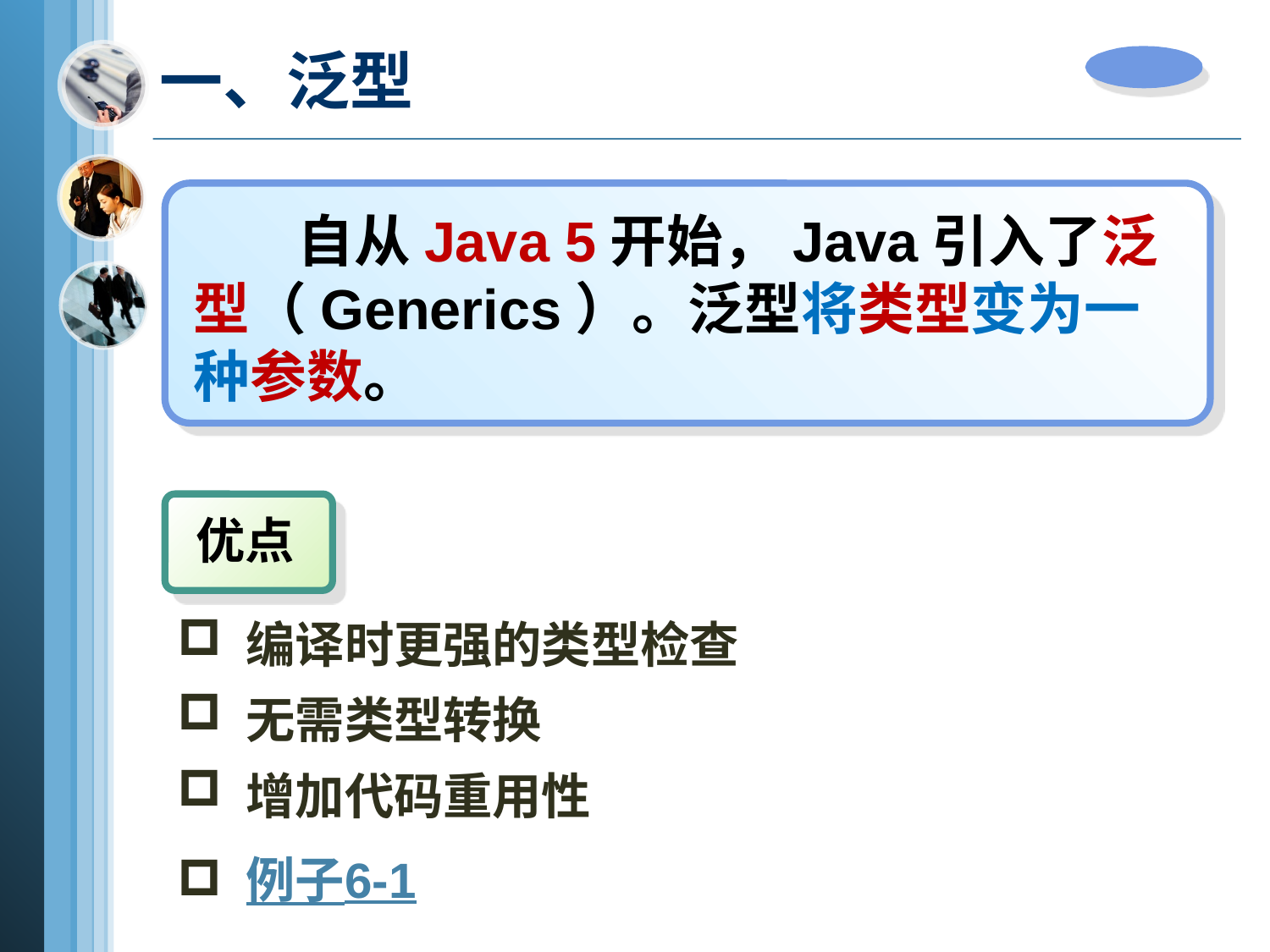

# 一、泛型

       自从Java 5开始，Java引入了泛型（Generics）。泛型将类型变为一种参数。

优点
 编译时更强的类型检查
 无需类型转换
 增加代码重用性
 例子6-1